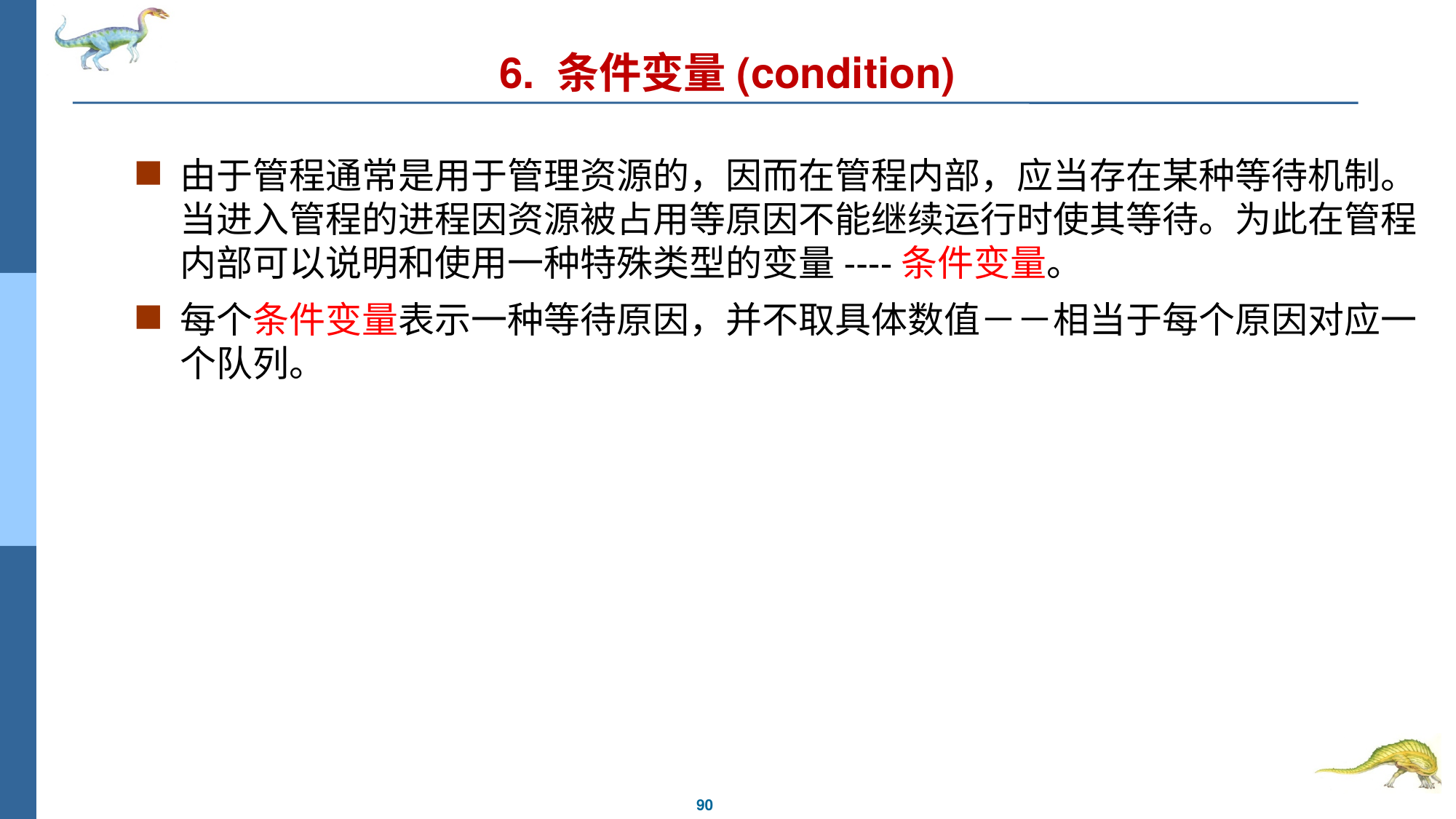

# 6. 条件变量(condition)
由于管程通常是用于管理资源的，因而在管程内部，应当存在某种等待机制。当进入管程的进程因资源被占用等原因不能继续运行时使其等待。为此在管程内部可以说明和使用一种特殊类型的变量----条件变量。
每个条件变量表示一种等待原因，并不取具体数值－－相当于每个原因对应一个队列。